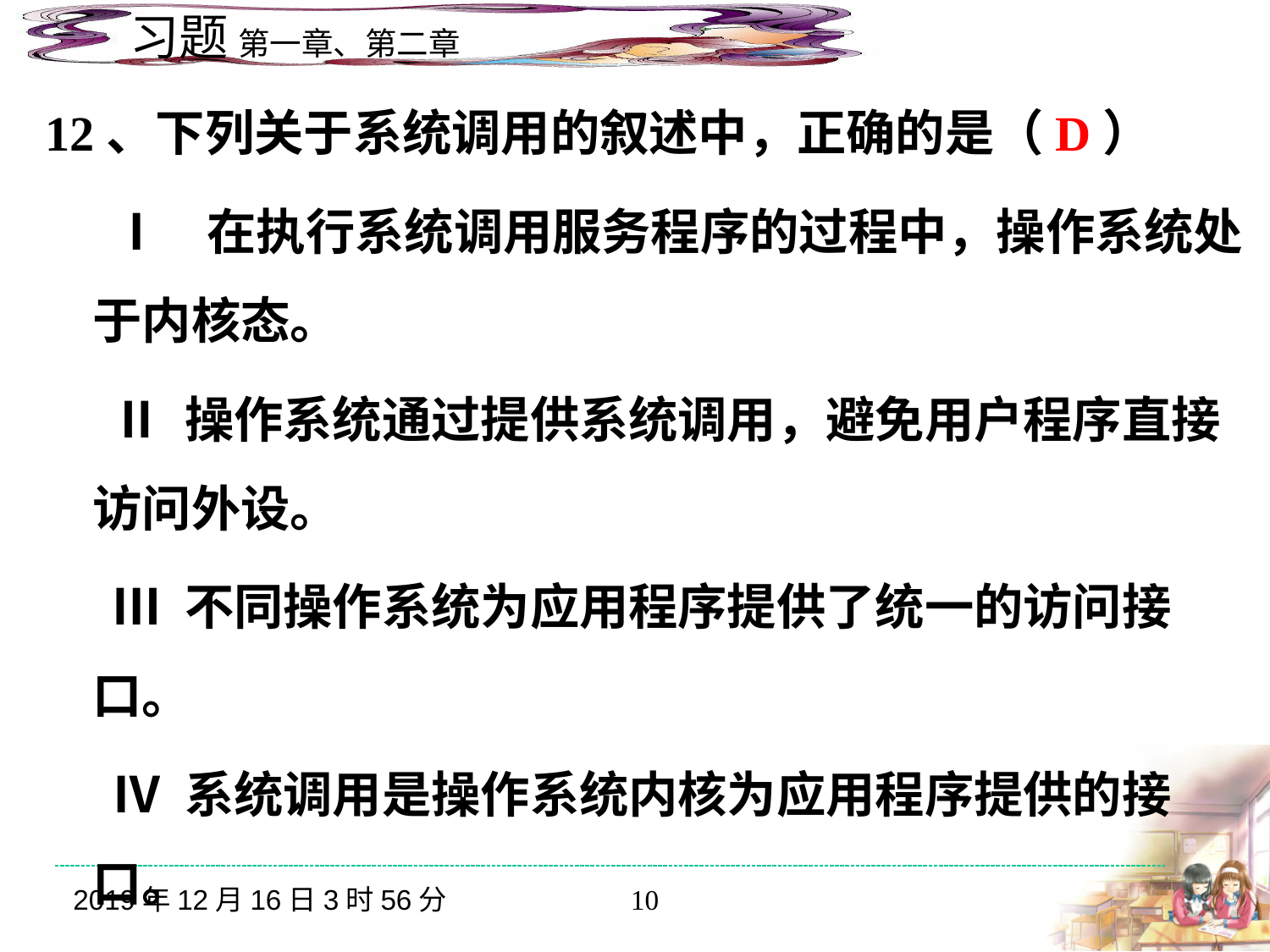

12、下列关于系统调用的叙述中，正确的是（D）
      Ⅰ   在执行系统调用服务程序的过程中，操作系统处于内核态。
      Ⅱ 操作系统通过提供系统调用，避免用户程序直接访问外设。
      Ⅲ 不同操作系统为应用程序提供了统一的访问接口。
      Ⅳ 系统调用是操作系统内核为应用程序提供的接口。
A 仅Ⅰ、 Ⅳ  ；B 仅Ⅱ 、Ⅲ；C仅Ⅰ、Ⅱ；D仅Ⅰ、 Ⅱ 、 Ⅳ

2019年12月16日3时56分
10